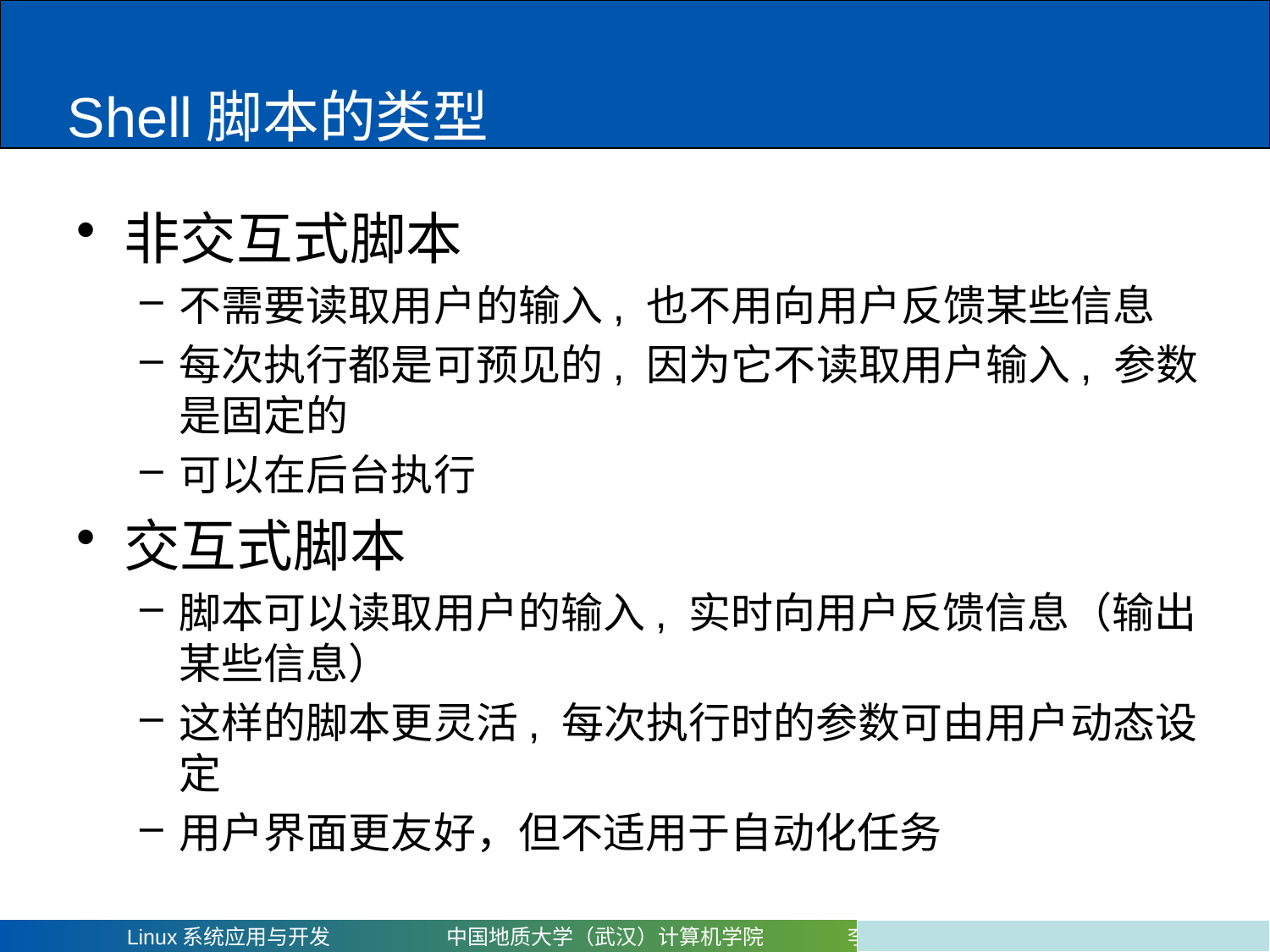

# Shell脚本的类型
非交互式脚本
不需要读取用户的输入, 也不用向用户反馈某些信息
每次执行都是可预见的, 因为它不读取用户输入, 参数是固定的
可以在后台执行
交互式脚本
脚本可以读取用户的输入, 实时向用户反馈信息（输出某些信息）
这样的脚本更灵活, 每次执行时的参数可由用户动态设定
用户界面更友好，但不适用于自动化任务